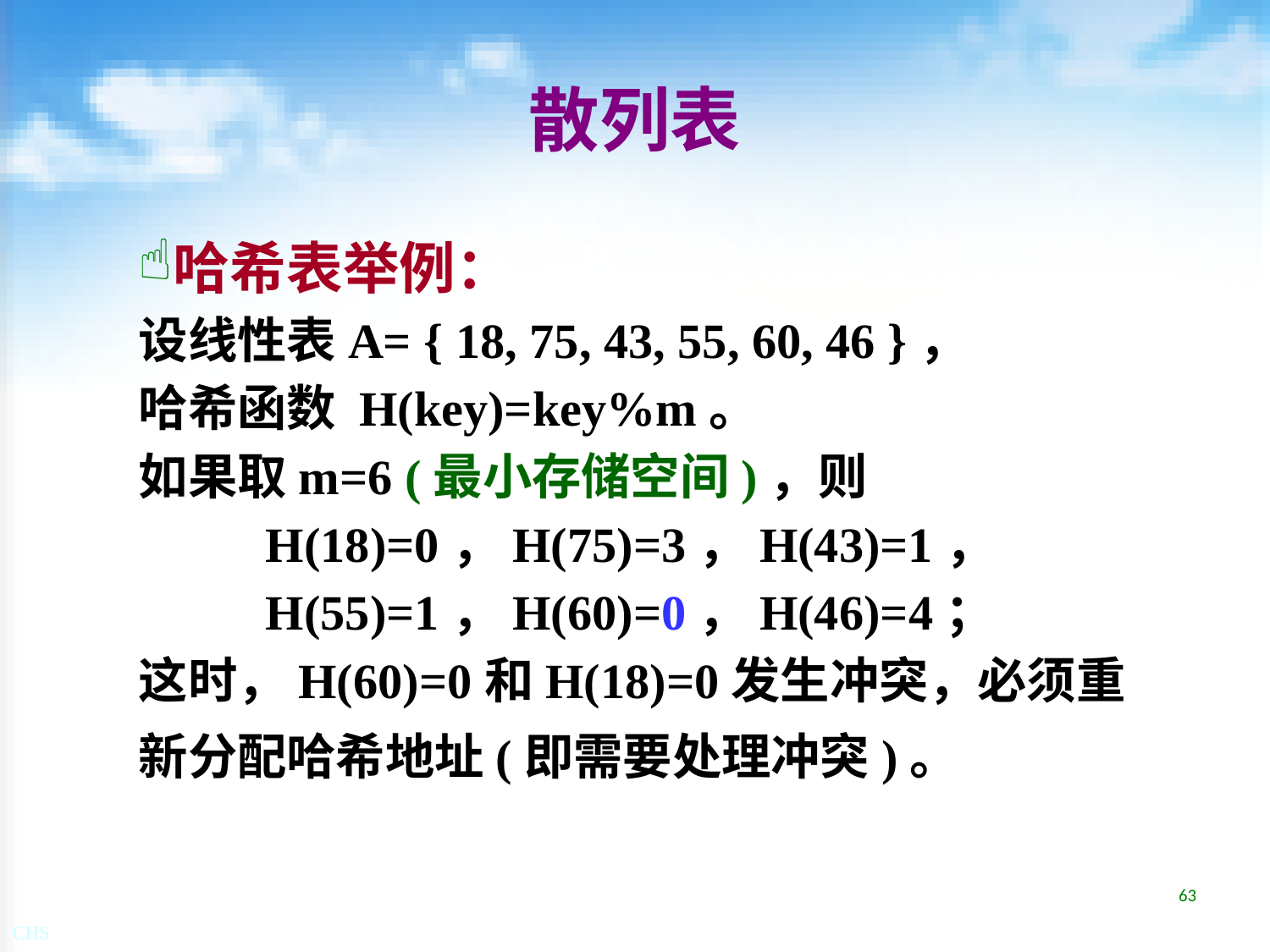

# 散列表
哈希表举例：
设线性表A= { 18, 75, 43, 55, 60, 46 }，
哈希函数 H(key)=key%m。
如果取m=6 (最小存储空间)，则
	H(18)=0，H(75)=3，H(43)=1，
	H(55)=1，H(60)=0，H(46)=4；
这时，H(60)=0和H(18)=0发生冲突，必须重新分配哈希地址(即需要处理冲突)。
63